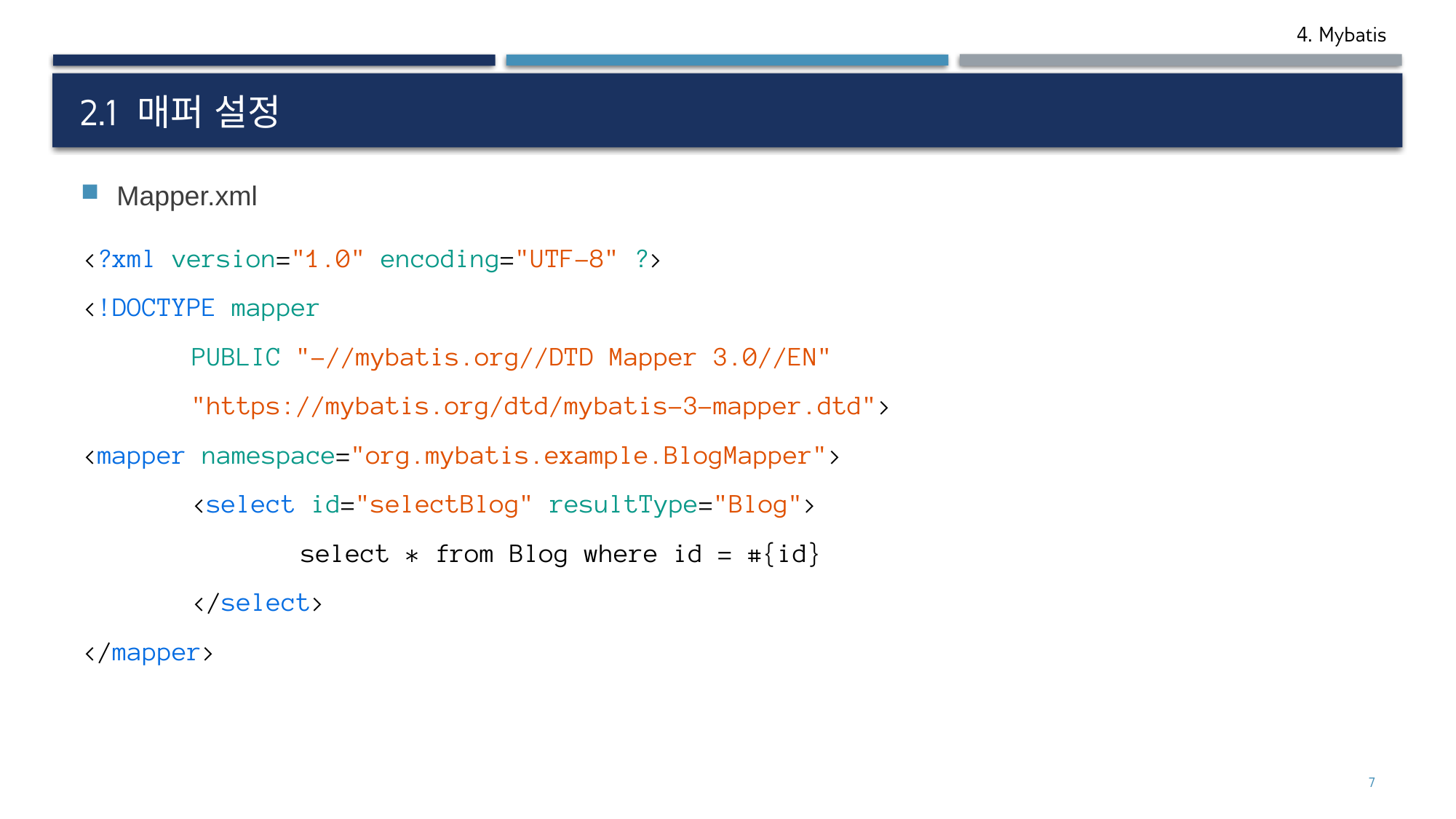

# 2.1 매퍼 설정
Mapper.xml

<?xml version="1.0" encoding="UTF-8" ?>
<!DOCTYPE mapper
	PUBLIC "-//mybatis.org//DTD Mapper 3.0//EN"
	"https://mybatis.org/dtd/mybatis-3-mapper.dtd">
<mapper namespace="org.mybatis.example.BlogMapper">
	<select id="selectBlog" resultType="Blog">
		select * from Blog where id = #{id}
	</select>
</mapper>
7